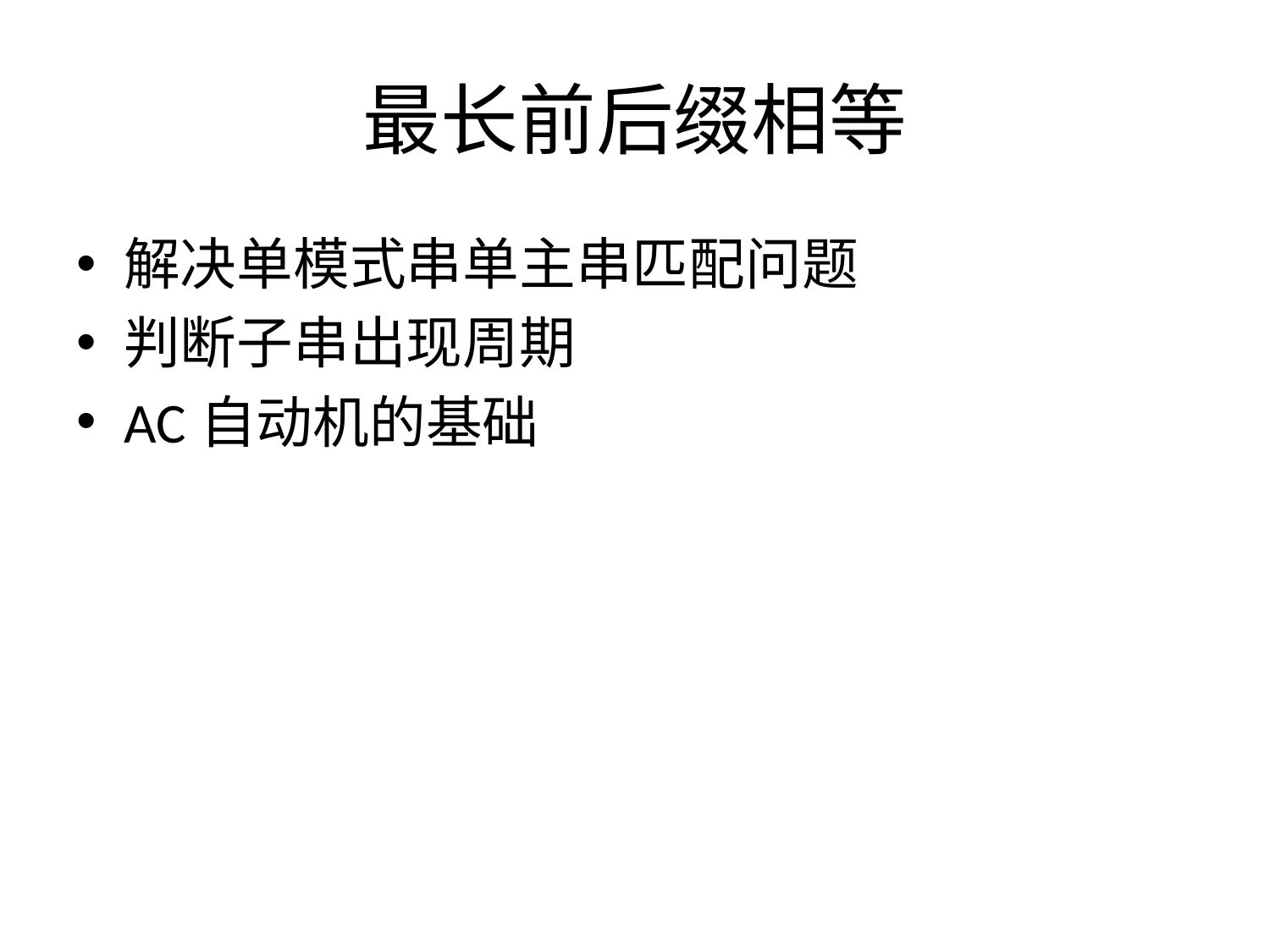

# 最长前后缀相等
解决单模式串单主串匹配问题
判断子串出现周期
AC自动机的基础